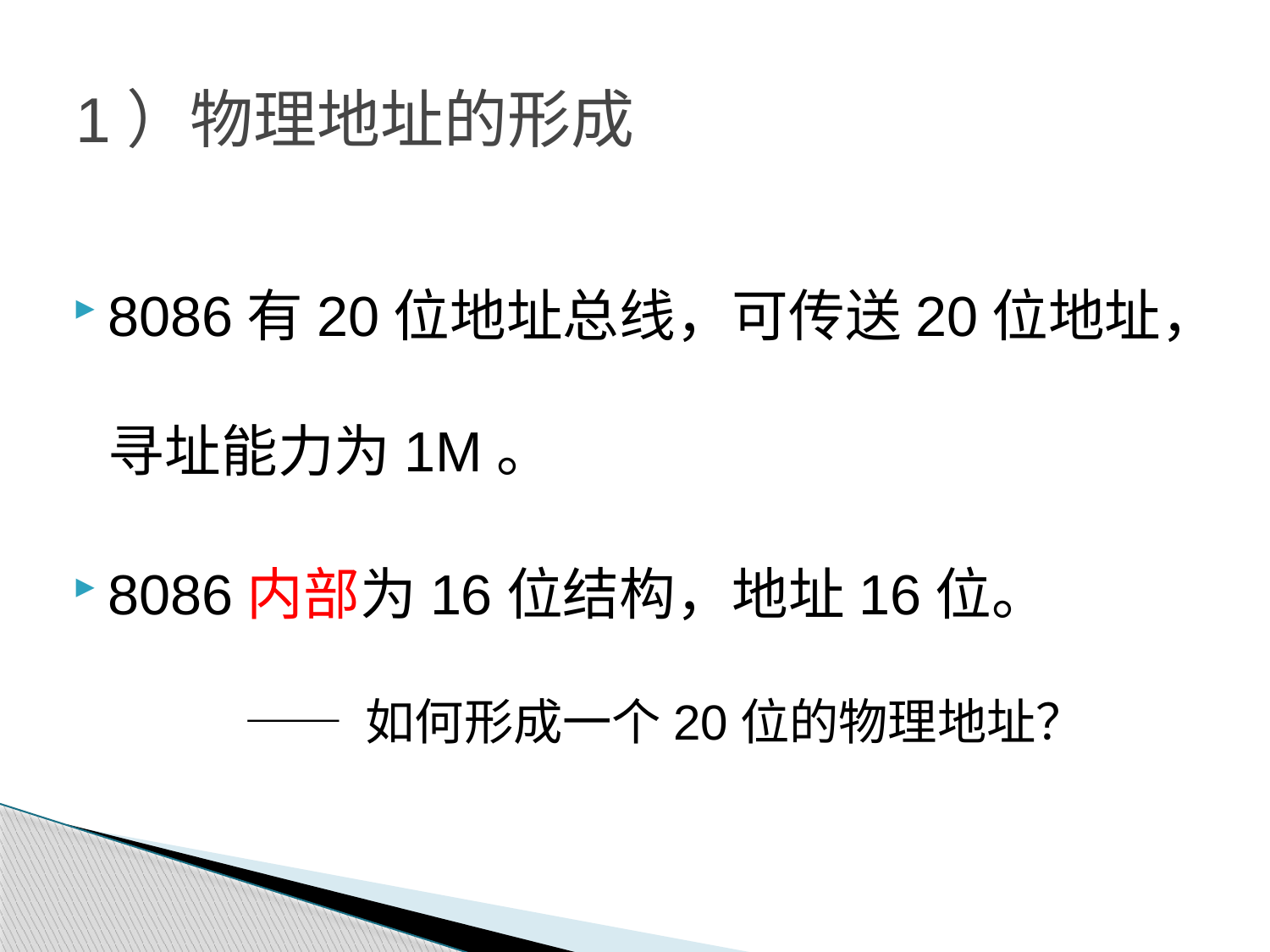

# 1）物理地址的形成
8086有20位地址总线，可传送20位地址，寻址能力为1M。
8086内部为16位结构，地址16位。
            —— 如何形成一个20位的物理地址？